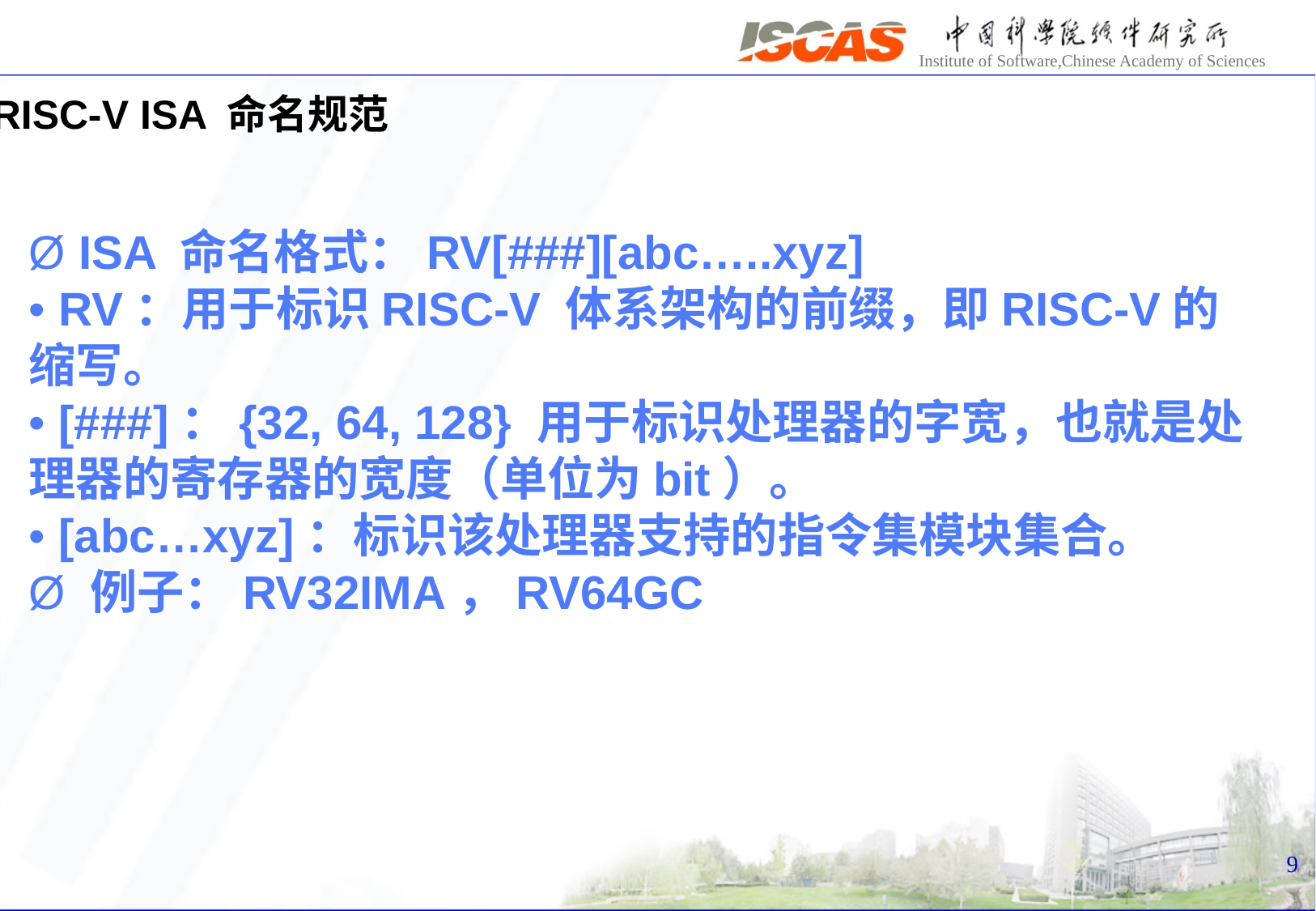

RISC-V ISA 命名规范
Ø ISA 命名格式：RV[###][abc…..xyz]
• RV：用于标识RISC-V 体系架构的前缀，即RISC-V的缩写。
• [###]：{32, 64, 128} 用于标识处理器的字宽，也就是处理器的寄存器的宽度（单位为bit）。
• [abc…xyz]：标识该处理器支持的指令集模块集合。
Ø 例子：RV32IMA，RV64GC
9